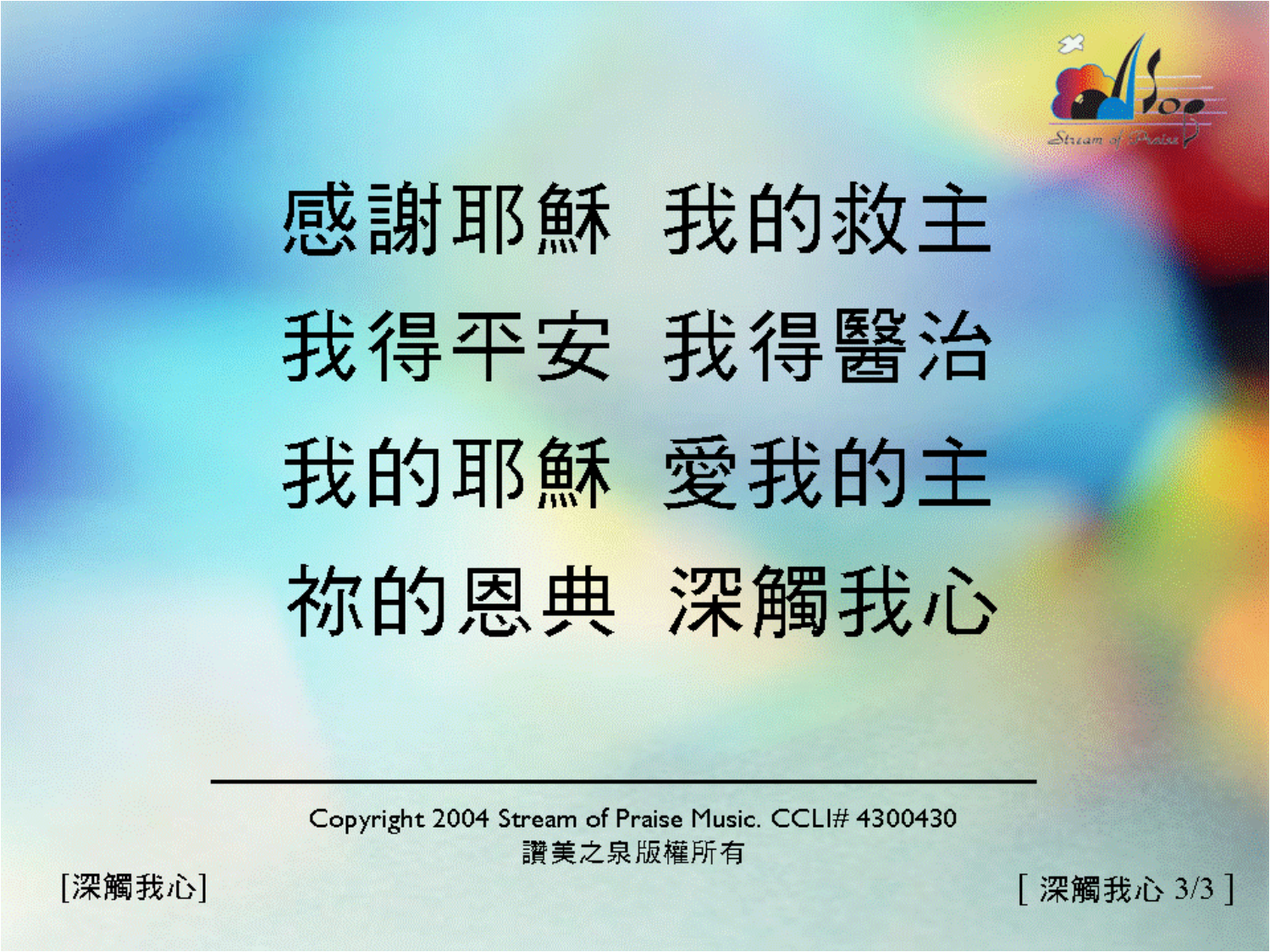

# 深觸我心 〈3/3 〉          How Precious You are To Me